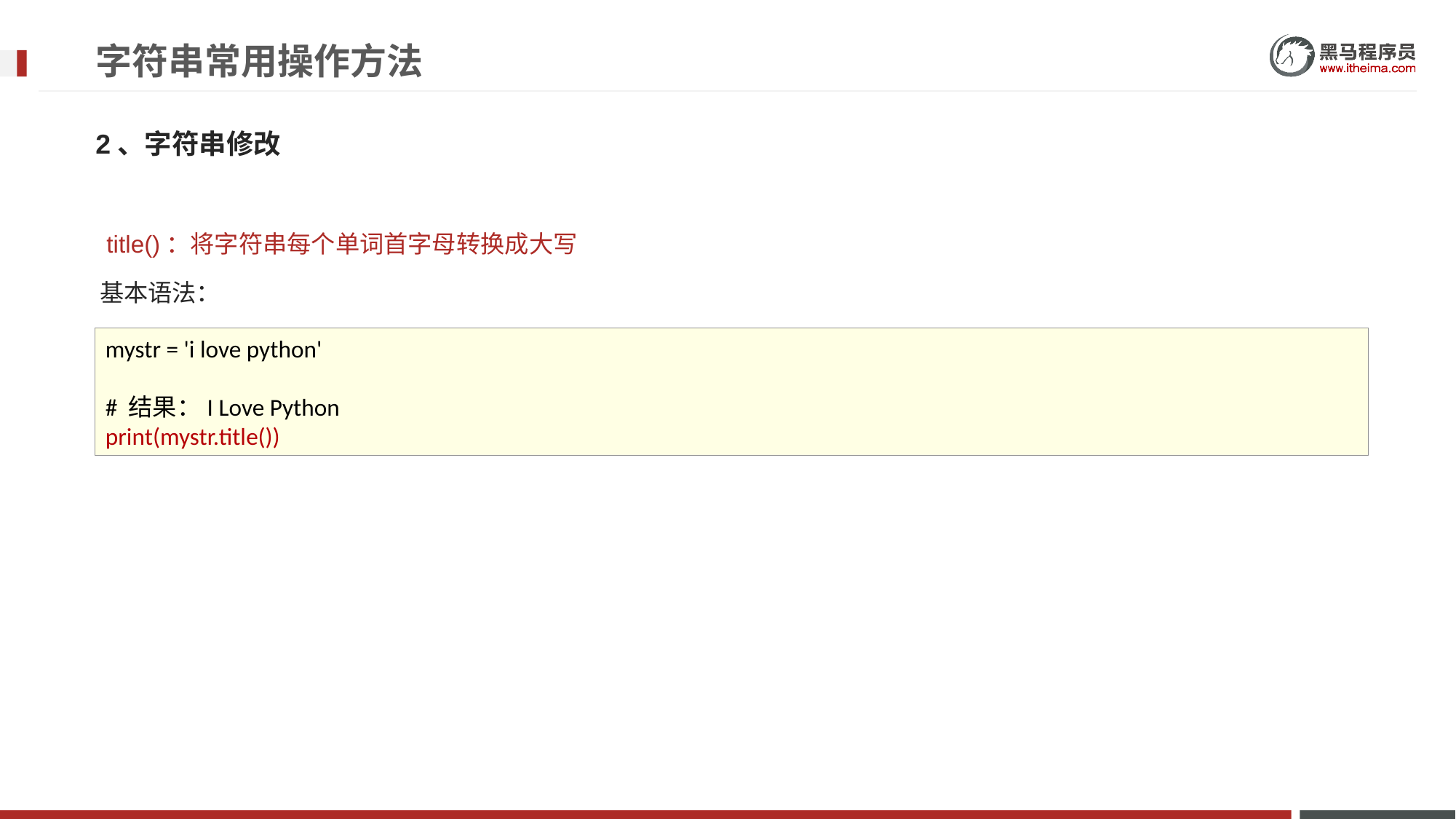

# 字符串常用操作方法
2、字符串修改
 title()：将字符串每个单词首字母转换成大写
基本语法：
mystr = 'i love python'
# 结果：I Love Python
print(mystr.title())